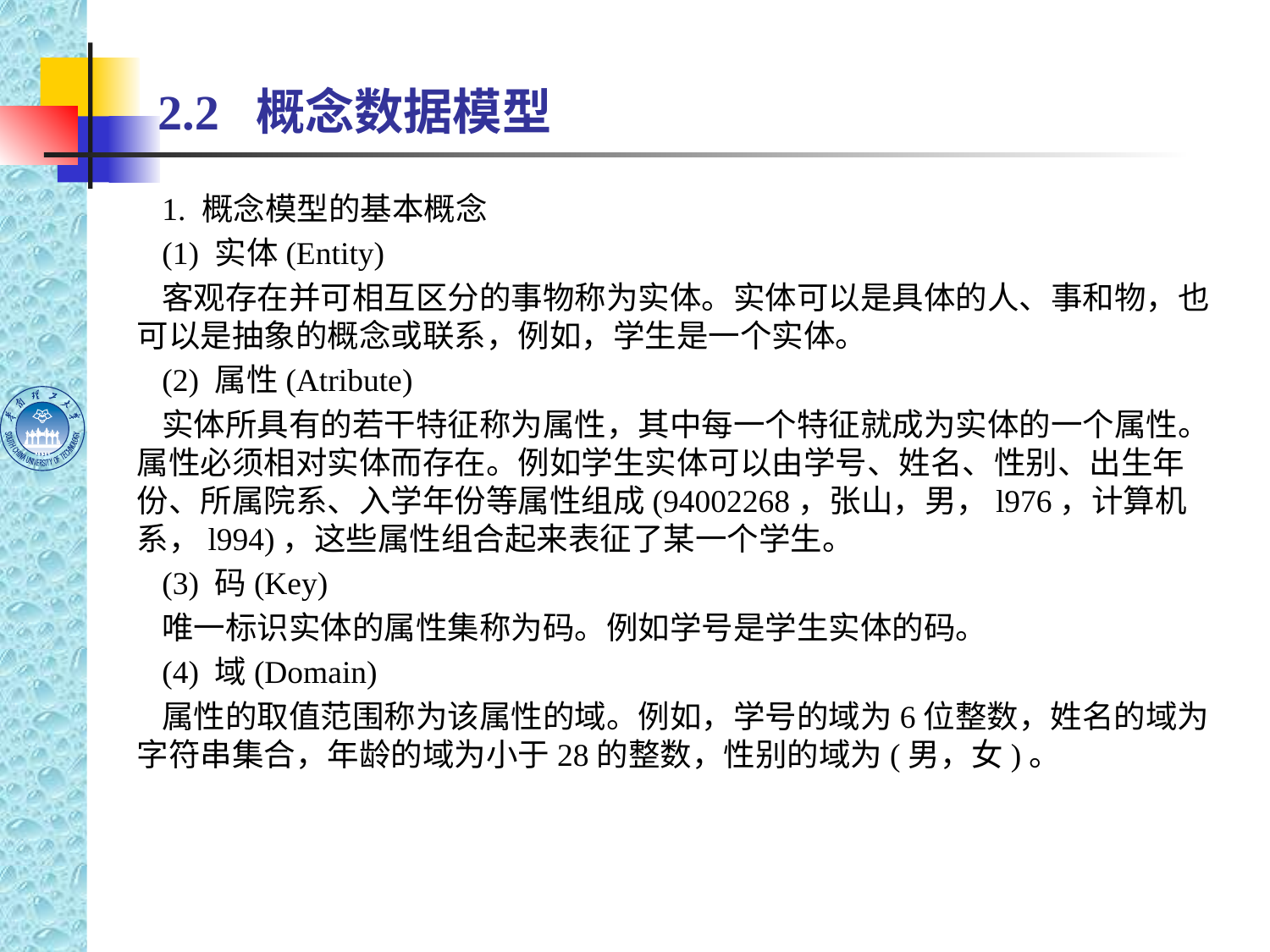

# 2.2  概念数据模型
1. 概念模型的基本概念
(1) 实体(Entity)
客观存在并可相互区分的事物称为实体。实体可以是具体的人、事和物，也可以是抽象的概念或联系，例如，学生是一个实体。
(2) 属性(Atribute)
实体所具有的若干特征称为属性，其中每一个特征就成为实体的一个属性。属性必须相对实体而存在。例如学生实体可以由学号、姓名、性别、出生年份、所属院系、入学年份等属性组成(94002268，张山，男，l976，计算机系，l994)，这些属性组合起来表征了某一个学生。
(3) 码(Key)
唯一标识实体的属性集称为码。例如学号是学生实体的码。
(4) 域(Domain)
属性的取值范围称为该属性的域。例如，学号的域为6位整数，姓名的域为字符串集合，年龄的域为小于28的整数，性别的域为(男，女)。